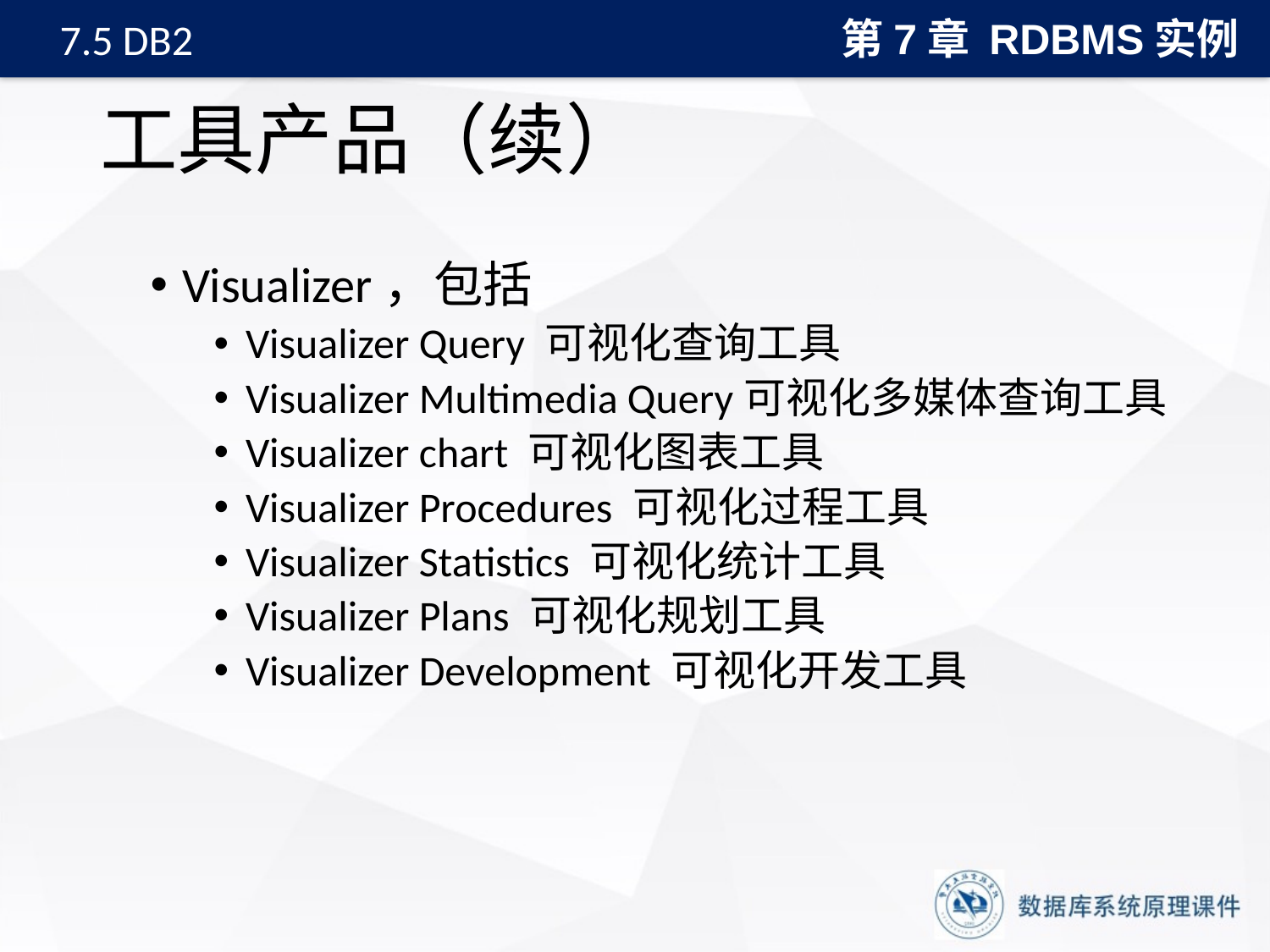

第7章 RDBMS实例
7.5 DB2
# 工具产品（续）
Visualizer，包括
Visualizer Query 可视化查询工具
Visualizer Multimedia Query可视化多媒体查询工具
Visualizer chart 可视化图表工具
Visualizer Procedures 可视化过程工具
Visualizer Statistics 可视化统计工具
Visualizer Plans 可视化规划工具
Visualizer Development 可视化开发工具